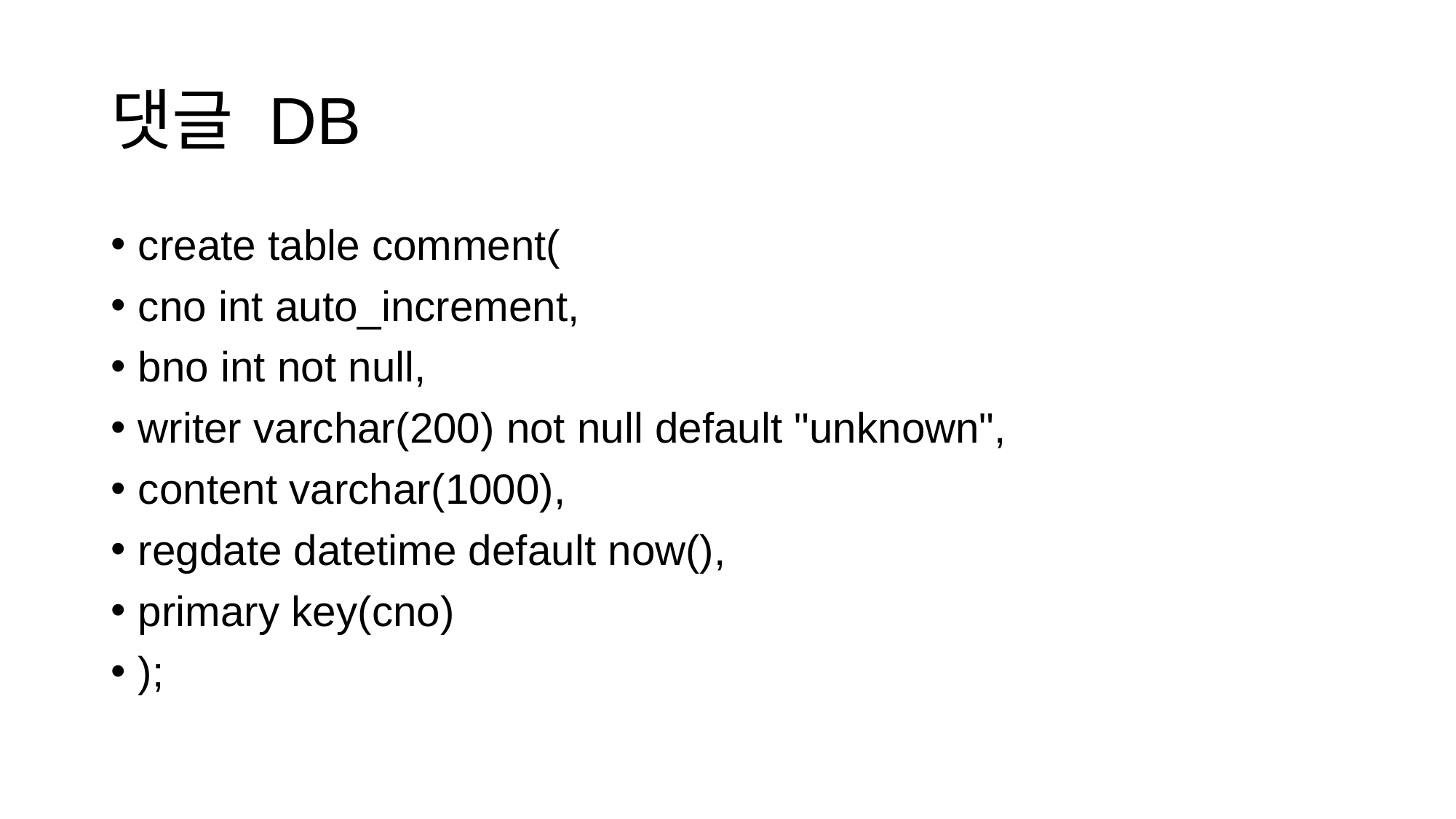

# 댓글 DB
create table comment(
cno int auto_increment,
bno int not null,
writer varchar(200) not null default "unknown",
content varchar(1000),
regdate datetime default now(),
primary key(cno)
);